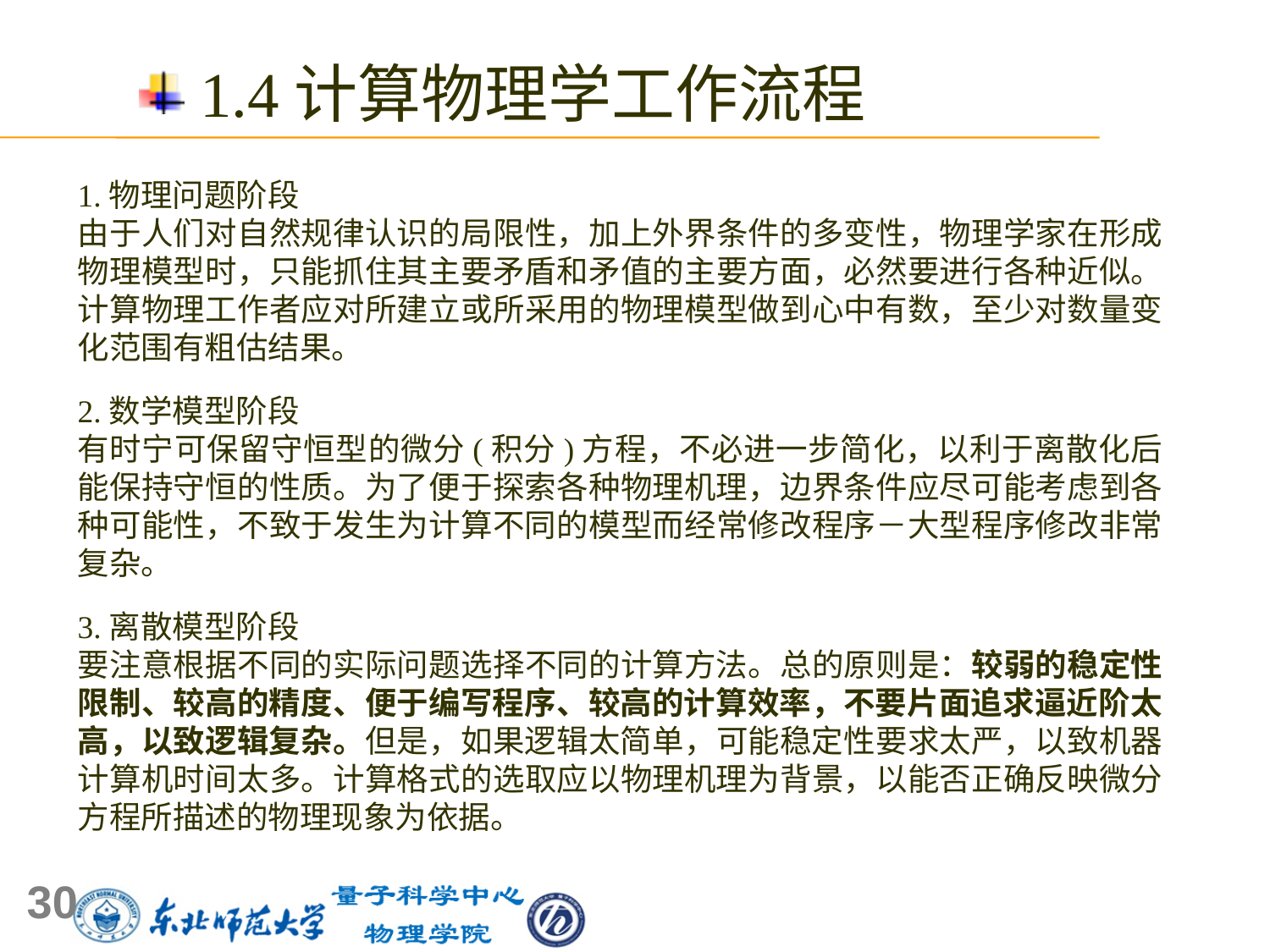

1.4计算物理学工作流程

1.物理问题阶段
由于人们对自然规律认识的局限性，加上外界条件的多变性，物理学家在形成物理模型时，只能抓住其主要矛盾和矛值的主要方面，必然要进行各种近似。计算物理工作者应对所建立或所采用的物理模型做到心中有数，至少对数量变化范围有粗估结果。

2.数学模型阶段
有时宁可保留守恒型的微分(积分)方程，不必进一步简化，以利于离散化后能保持守恒的性质。为了便于探索各种物理机理，边界条件应尽可能考虑到各种可能性，不致于发生为计算不同的模型而经常修改程序－大型程序修改非常复杂。

3.离散模型阶段
要注意根据不同的实际问题选择不同的计算方法。总的原则是：较弱的稳定性限制、较高的精度、便于编写程序、较高的计算效率，不要片面追求逼近阶太高，以致逻辑复杂。但是，如果逻辑太简单，可能稳定性要求太严，以致机器计算机时间太多。计算格式的选取应以物理机理为背景，以能否正确反映微分方程所描述的物理现象为依据。
30